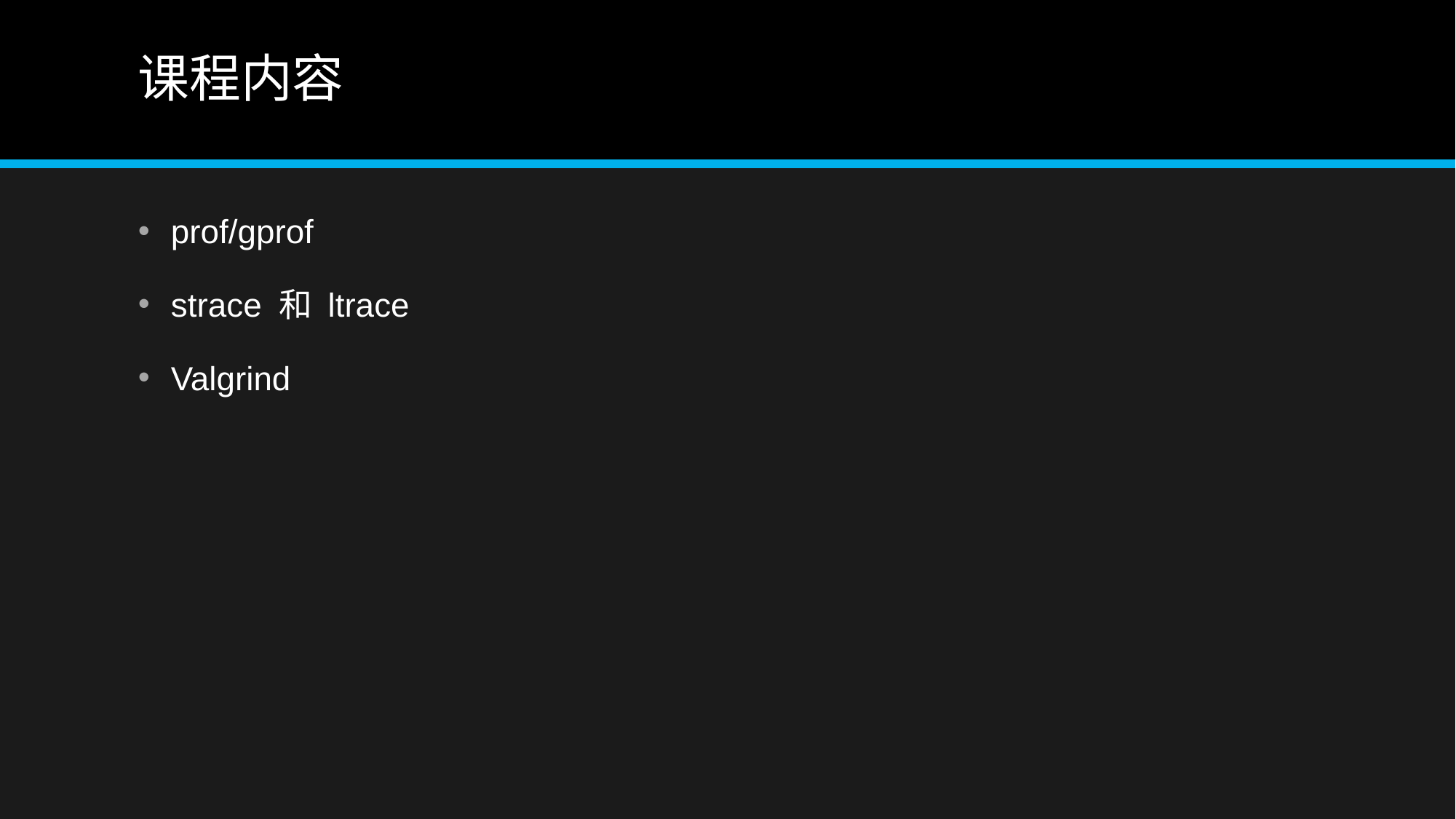

# 课程内容
prof/gprof
strace 和 ltrace
Valgrind